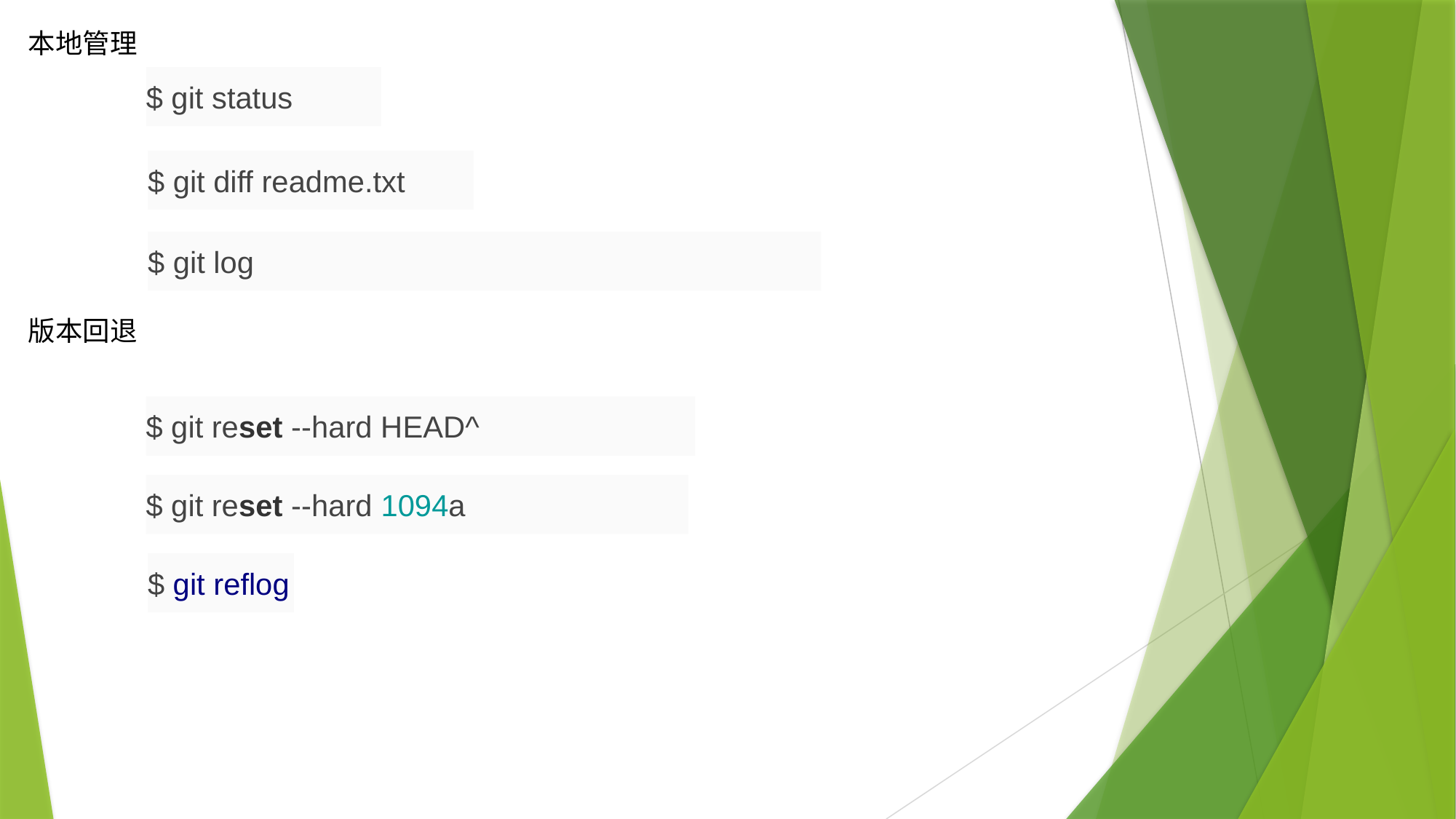

本地管理
$ git status
$ git diff readme.txt
$ git log
版本回退
$ git reset --hard HEAD^
$ git reset --hard 1094a
$ git reflog